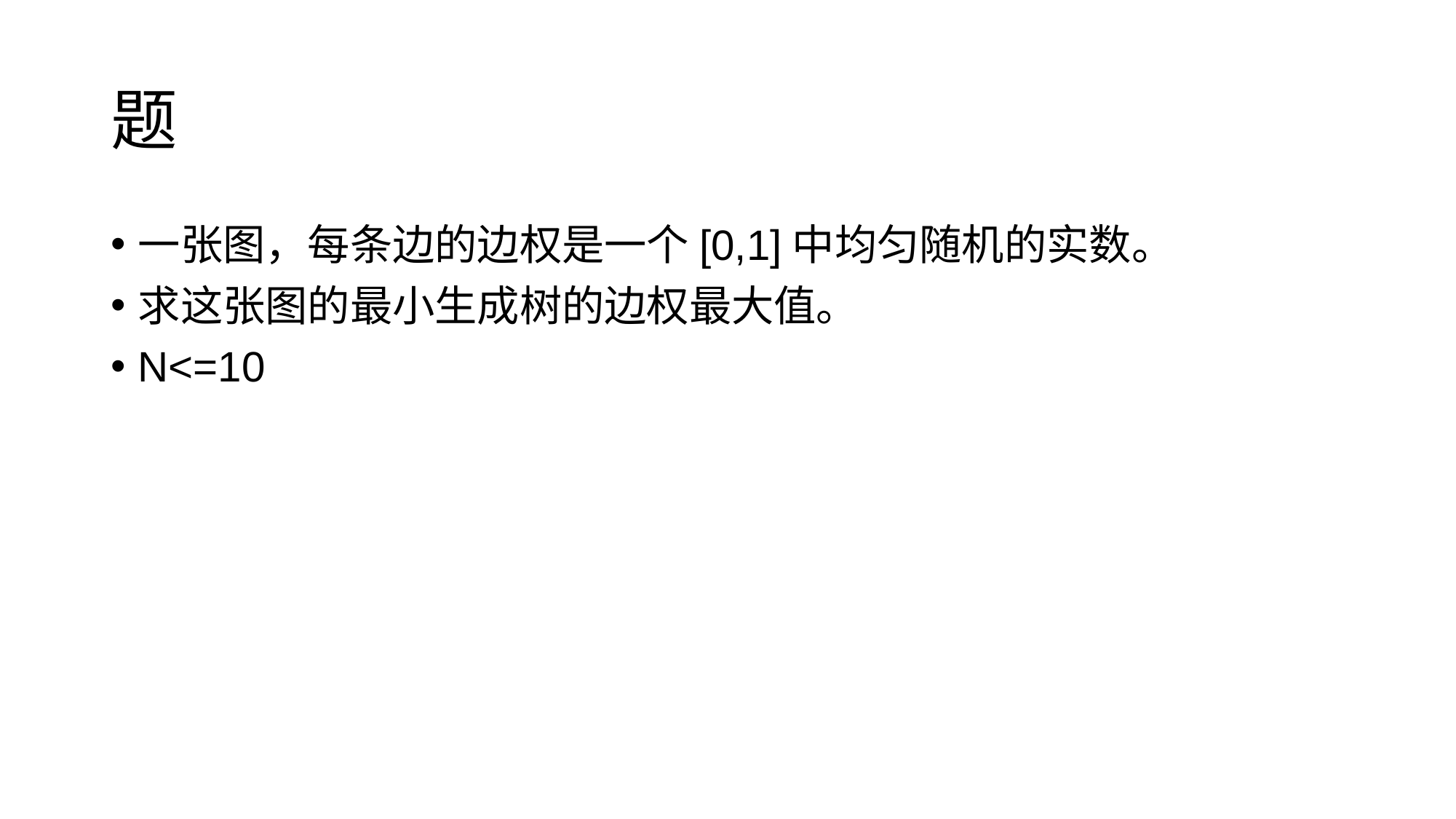

# 题
一张图，每条边的边权是一个[0,1]中均匀随机的实数。
求这张图的最小生成树的边权最大值。
N<=10